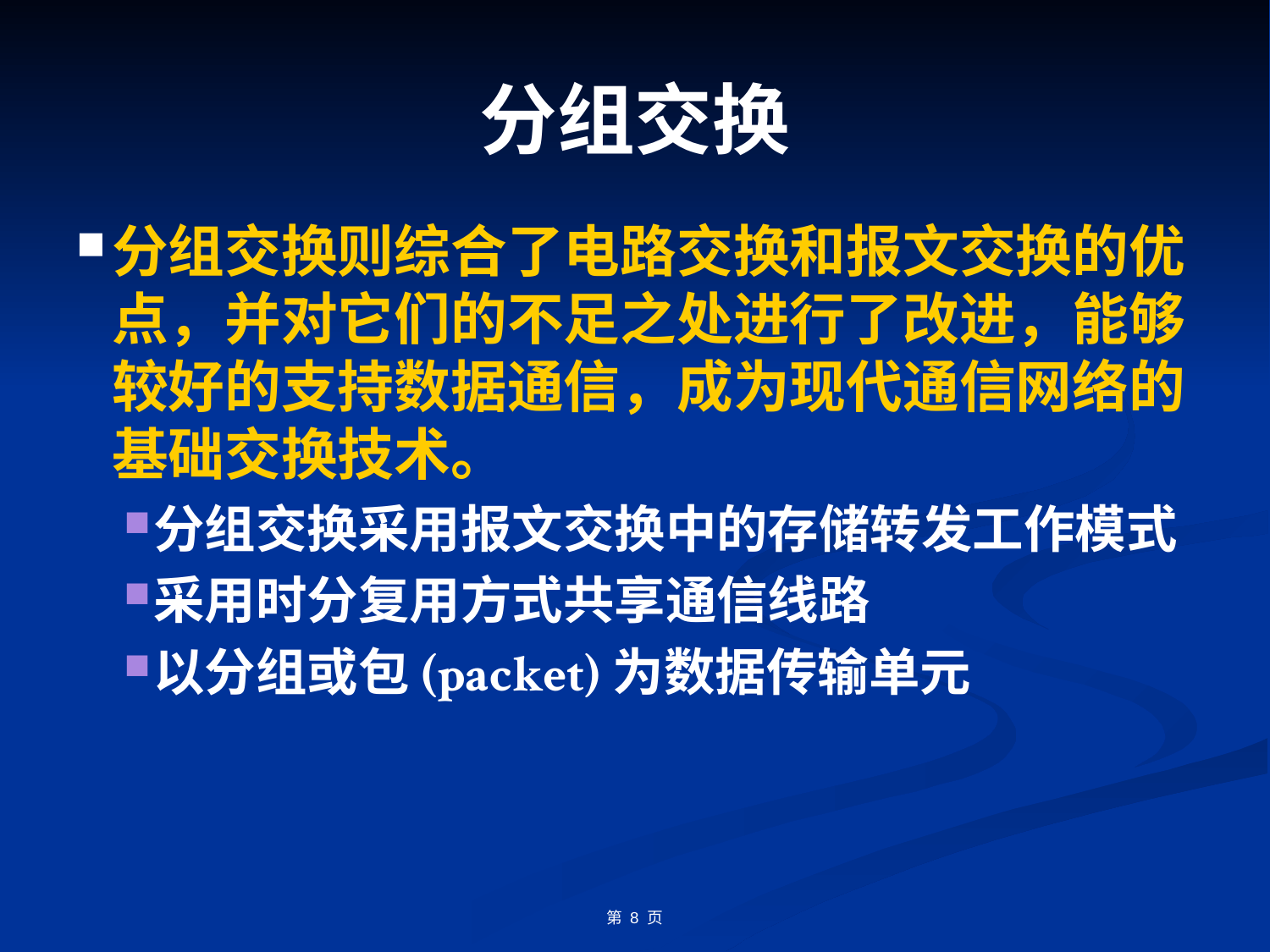

# 分组交换
分组交换则综合了电路交换和报文交换的优点，并对它们的不足之处进行了改进，能够较好的支持数据通信，成为现代通信网络的基础交换技术。
分组交换采用报文交换中的存储转发工作模式
采用时分复用方式共享通信线路
以分组或包(packet)为数据传输单元

第 8 页